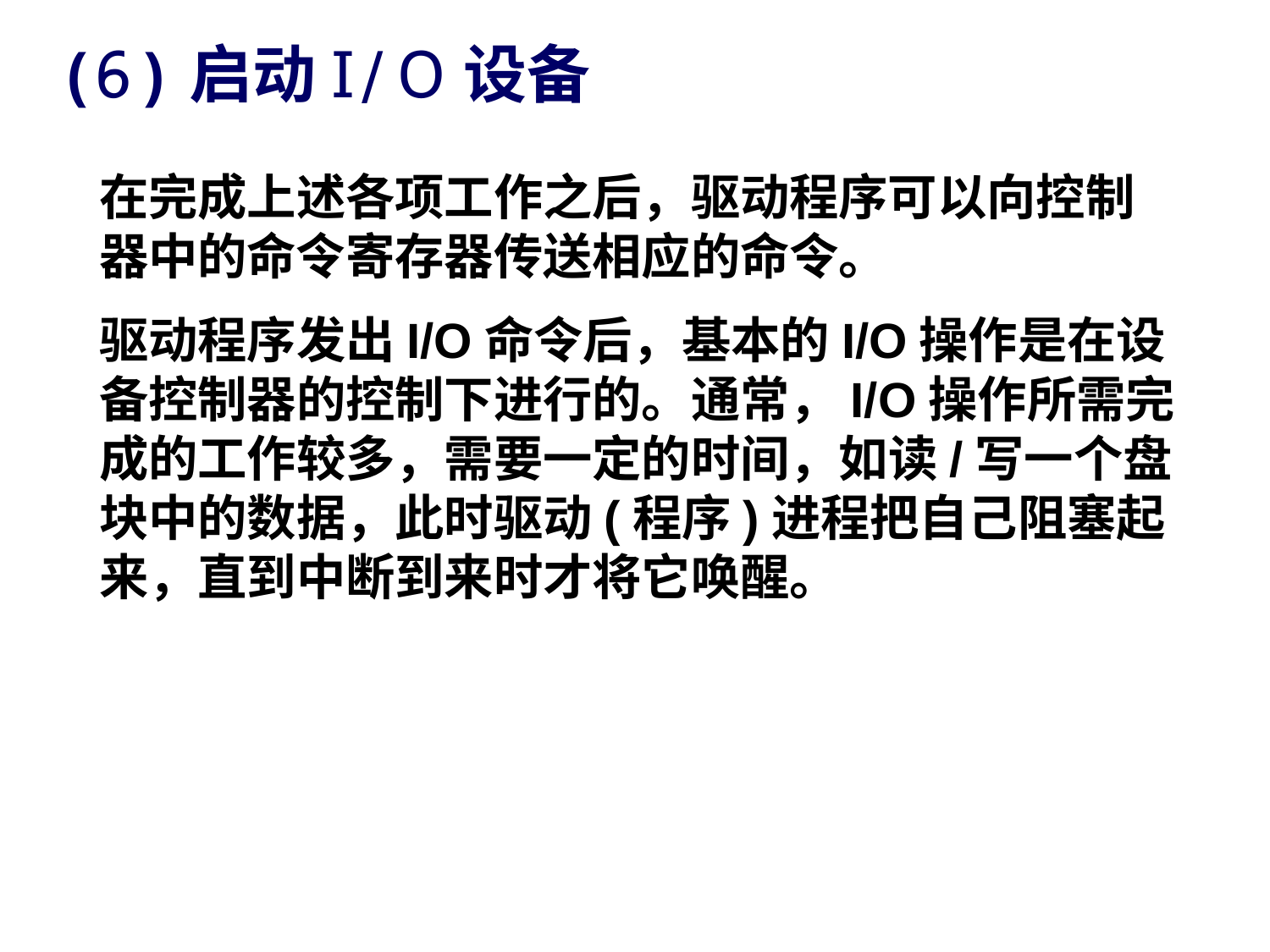

# (6)启动I/O设备
在完成上述各项工作之后，驱动程序可以向控制器中的命令寄存器传送相应的命令。
驱动程序发出I/O命令后，基本的I/O操作是在设备控制器的控制下进行的。通常，I/O操作所需完成的工作较多，需要一定的时间，如读/写一个盘块中的数据，此时驱动(程序)进程把自己阻塞起来，直到中断到来时才将它唤醒。
48